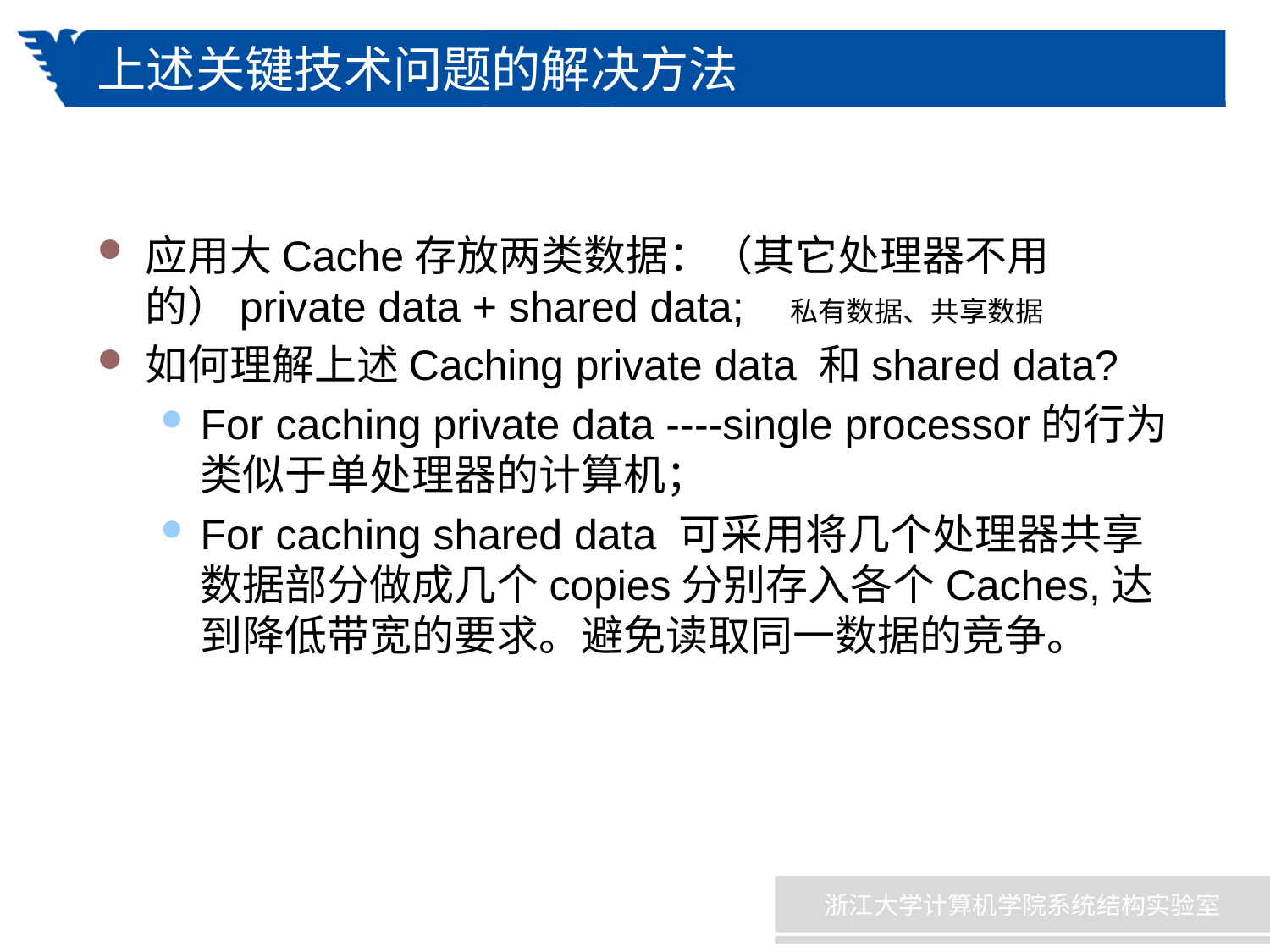

# 上述关键技术问题的解决方法
应用大Cache存放两类数据：（其它处理器不用的）private data + shared data;   私有数据、共享数据
如何理解上述Caching private data 和shared data?
For caching private data ----single processor的行为类似于单处理器的计算机；
For caching shared data 可采用将几个处理器共享数据部分做成几个copies分别存入各个Caches,达到降低带宽的要求。避免读取同一数据的竞争。